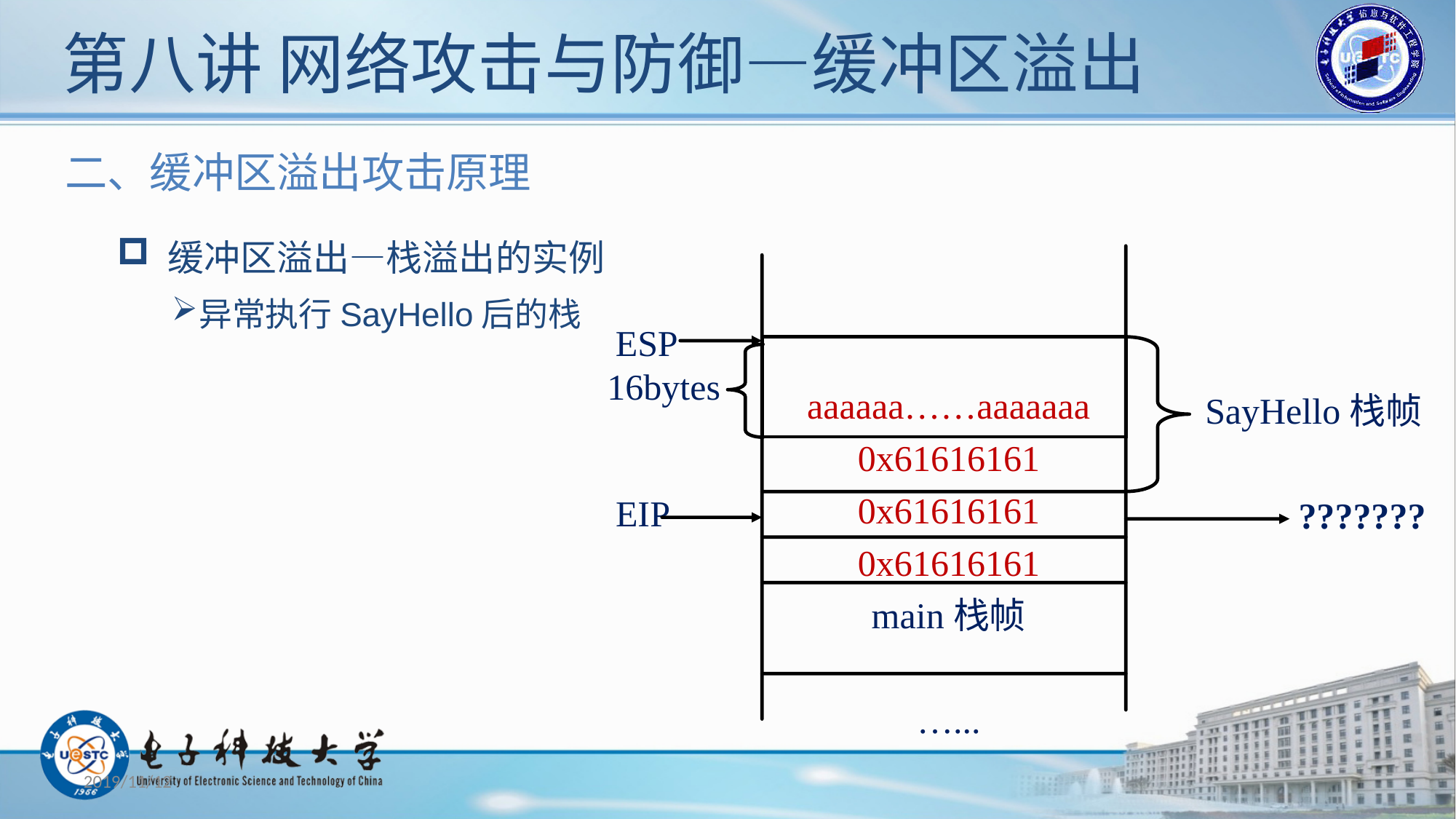

# 第八讲 网络攻击与防御—缓冲区溢出
二、缓冲区溢出攻击原理
 缓冲区溢出—栈溢出的实例
异常执行SayHello后的栈

ESP

aaaaaa……aaaaaaa
0x61616161
0x61616161
0x61616161
main栈帧

…...

16bytes
 SayHello栈帧
EIP

???????

2019/11/12